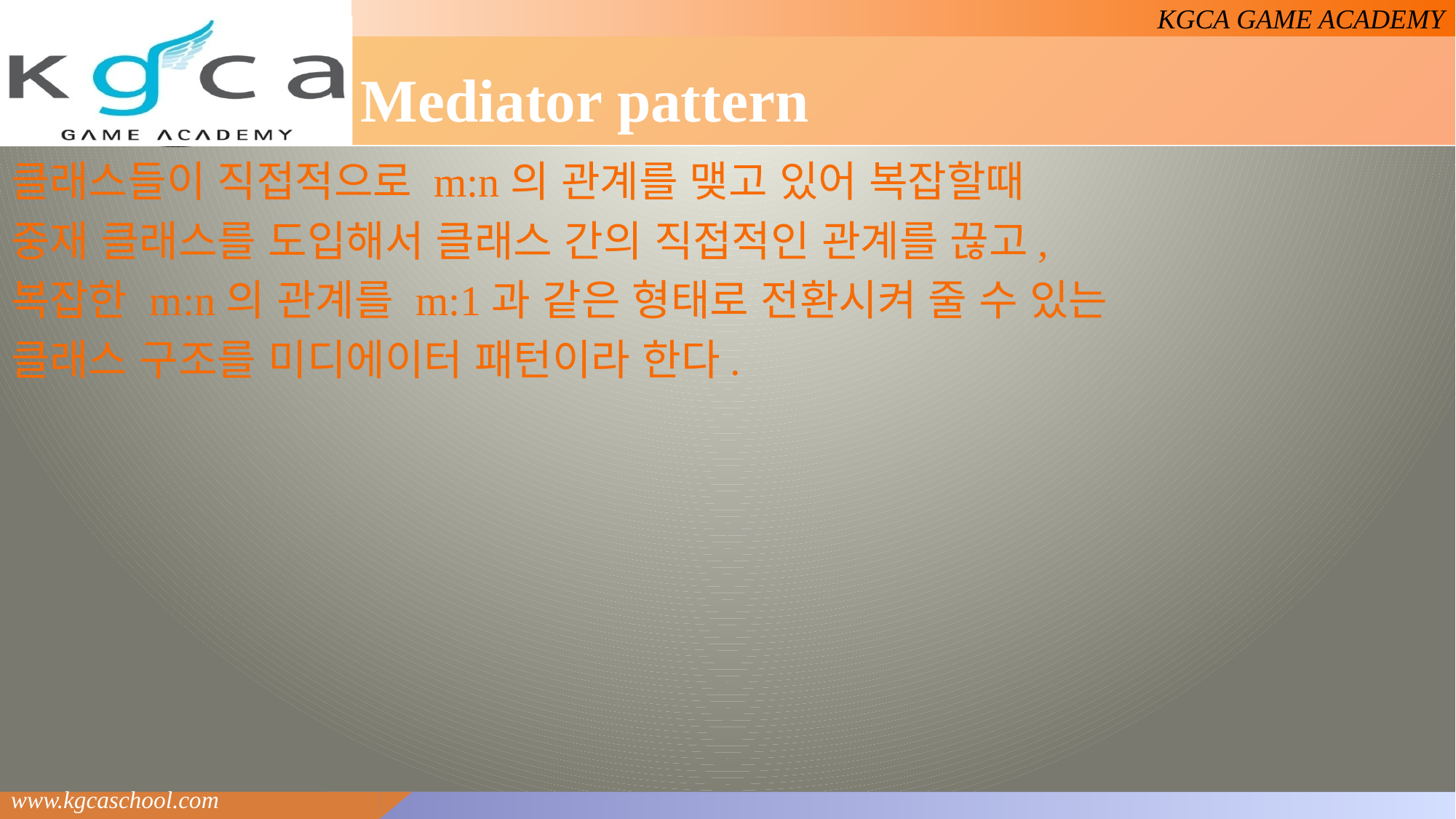

# Mediator pattern
클래스들이 직접적으로 m:n의 관계를 맺고 있어 복잡할때
중재 클래스를 도입해서 클래스 간의 직접적인 관계를 끊고,
복잡한 m:n의 관계를 m:1과 같은 형태로 전환시켜 줄 수 있는
클래스 구조를 미디에이터 패턴이라 한다.